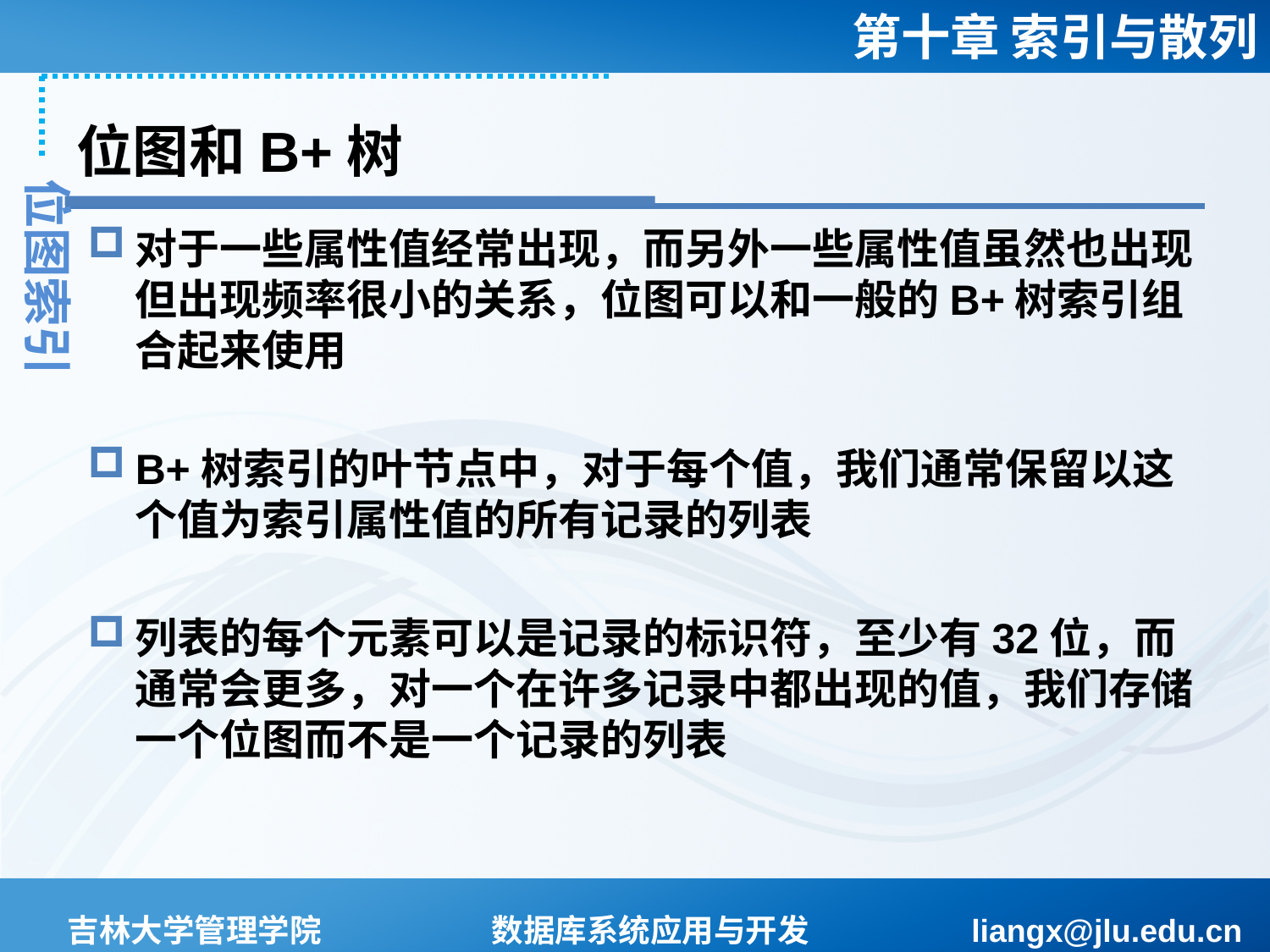

# 位图和B+树
位图索引

对于一些属性值经常出现，而另外一些属性值虽然也出现但出现频率很小的关系，位图可以和一般的B+树索引组合起来使用

B+树索引的叶节点中，对于每个值，我们通常保留以这个值为索引属性值的所有记录的列表

列表的每个元素可以是记录的标识符，至少有32位，而通常会更多，对一个在许多记录中都出现的值，我们存储一个位图而不是一个记录的列表